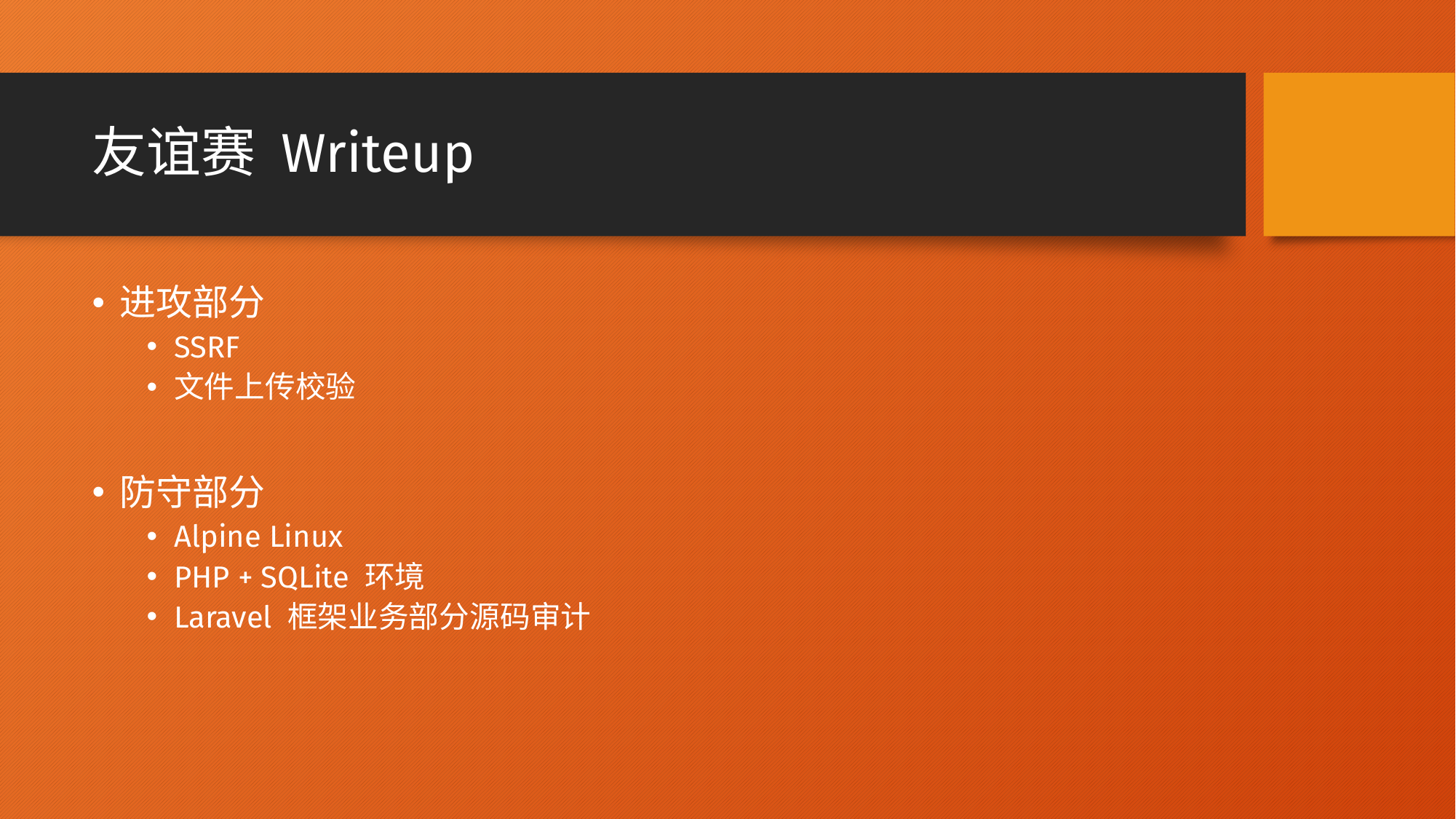

# 友谊赛 Writeup
进攻部分
SSRF
文件上传校验

防守部分
Alpine Linux
PHP + SQLite 环境
Laravel 框架业务部分源码审计